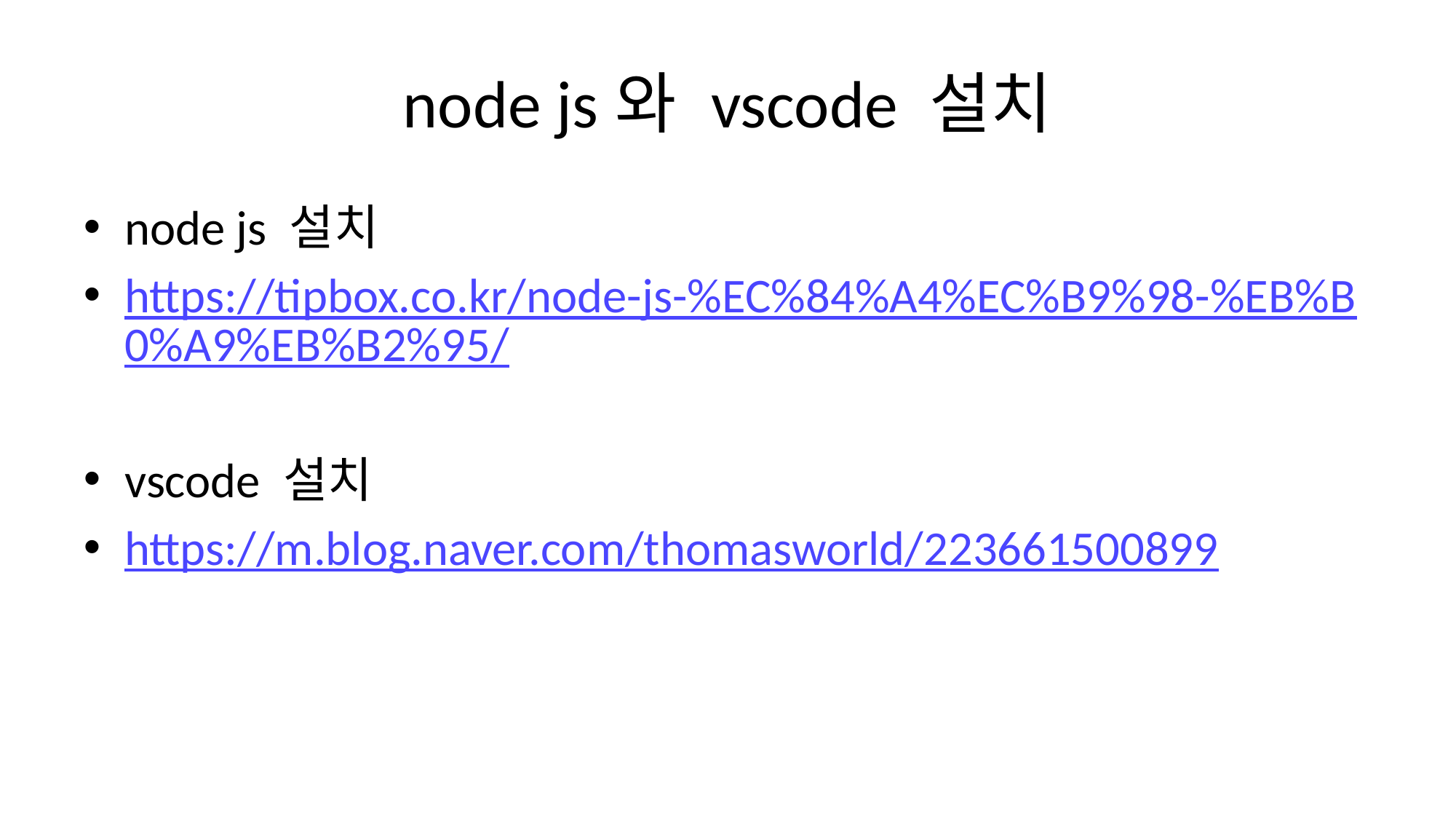

# node js와 vscode 설치
node js 설치
https://tipbox.co.kr/node-js-%EC%84%A4%EC%B9%98-%EB%B0%A9%EB%B2%95/

vscode 설치
https://m.blog.naver.com/thomasworld/223661500899